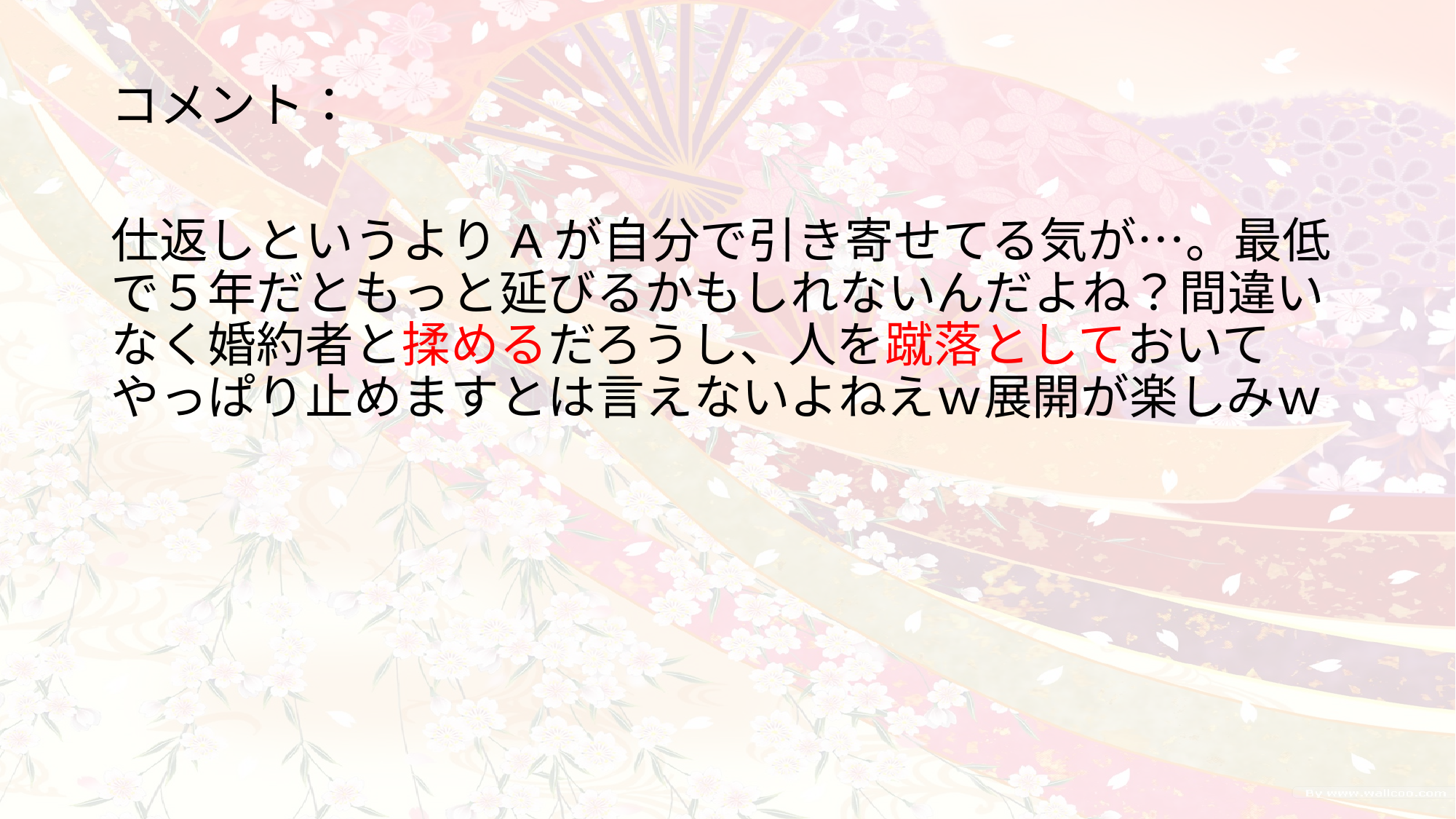

コメント：

仕返しというよりAが自分で引き寄せてる気が…。最低で５年だともっと延びるかもしれないんだよね？間違いなく婚約者と揉めるだろうし、人を蹴落としておいてやっぱり止めますとは言えないよねえｗ展開が楽しみｗ